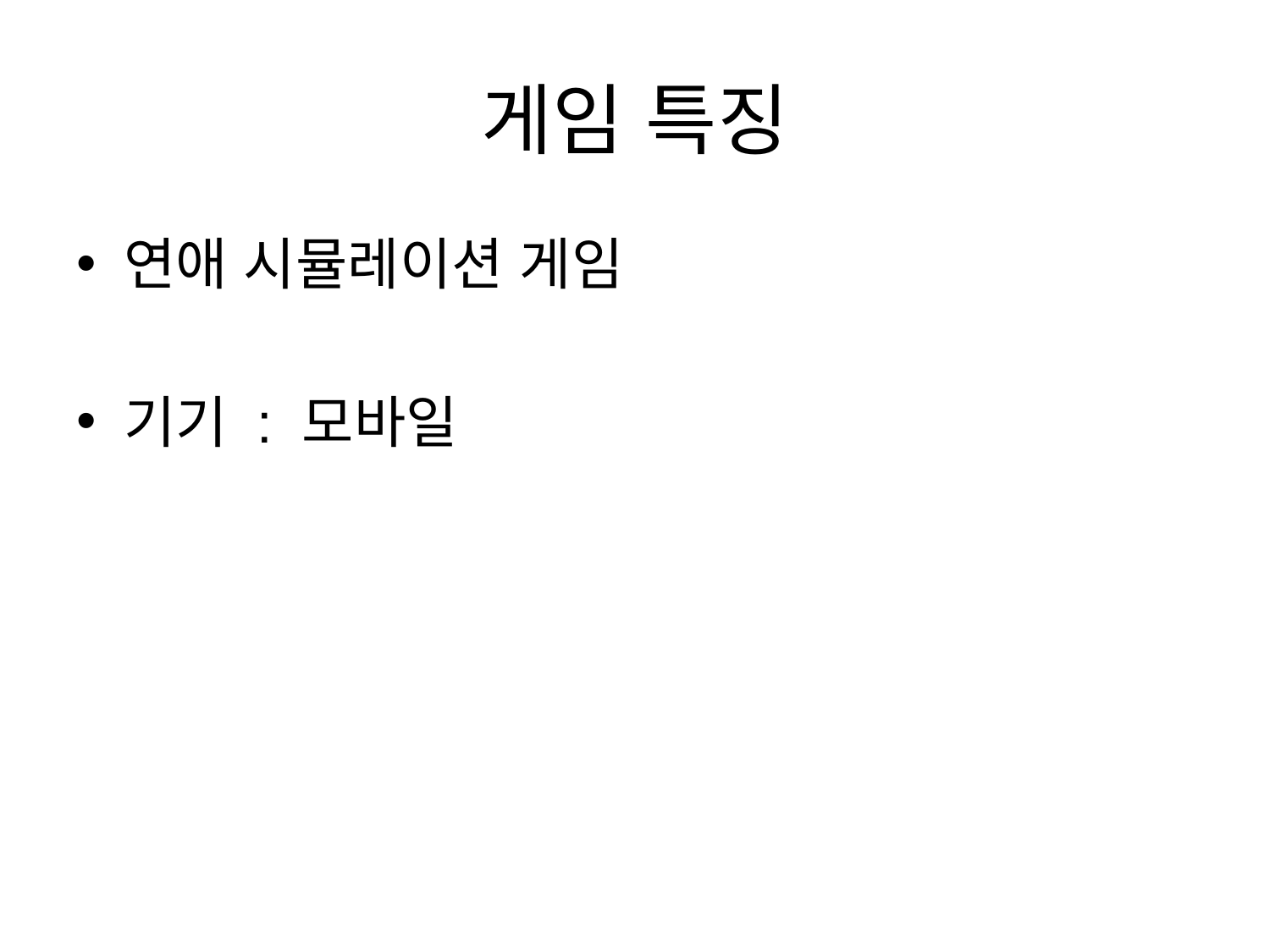

# 게임 특징
연애 시뮬레이션 게임

기기 : 모바일